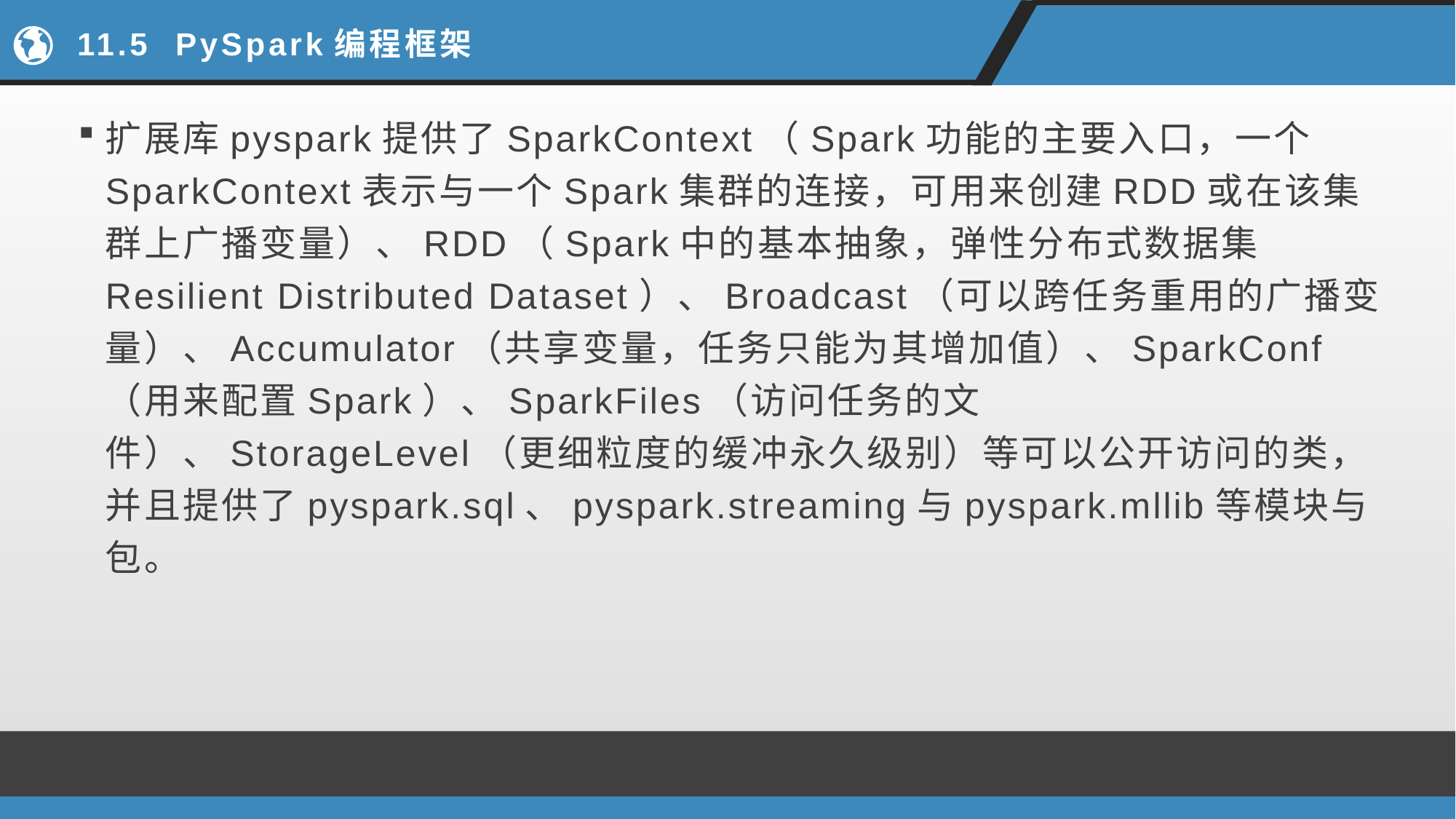

# 11.5  PySpark编程框架

扩展库pyspark提供了SparkContext（Spark功能的主要入口，一个SparkContext表示与一个Spark集群的连接，可用来创建RDD或在该集群上广播变量）、RDD（Spark中的基本抽象，弹性分布式数据集Resilient Distributed Dataset）、Broadcast（可以跨任务重用的广播变量）、Accumulator（共享变量，任务只能为其增加值）、SparkConf（用来配置Spark）、SparkFiles（访问任务的文件）、StorageLevel（更细粒度的缓冲永久级别）等可以公开访问的类，并且提供了pyspark.sql、pyspark.streaming与pyspark.mllib等模块与包。